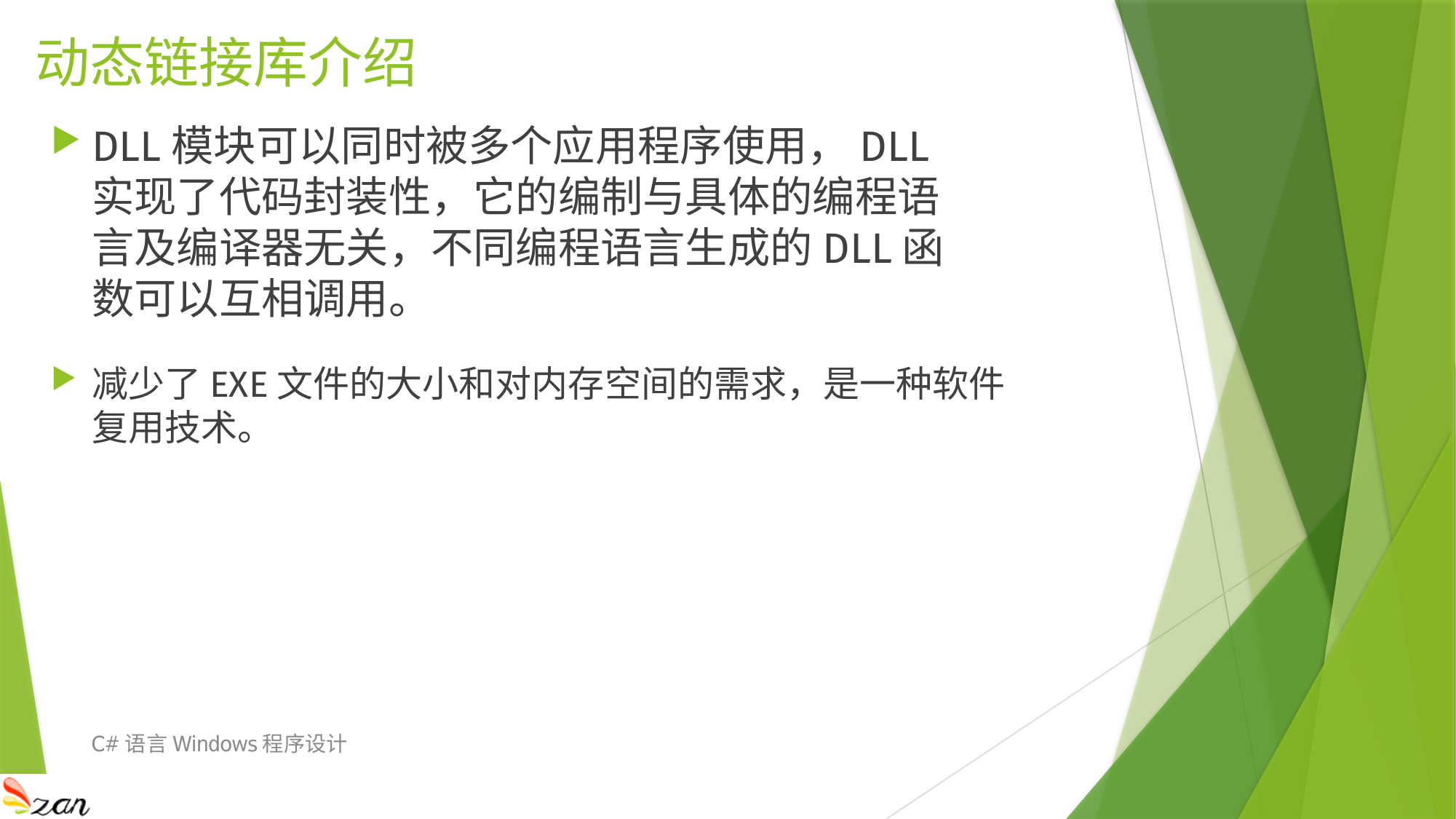

# 动态链接库介绍
DLL模块可以同时被多个应用程序使用，DLL实现了代码封装性，它的编制与具体的编程语言及编译器无关，不同编程语言生成的DLL函数可以互相调用。
减少了EXE文件的大小和对内存空间的需求，是一种软件复用技术。
C#语言Windows程序设计